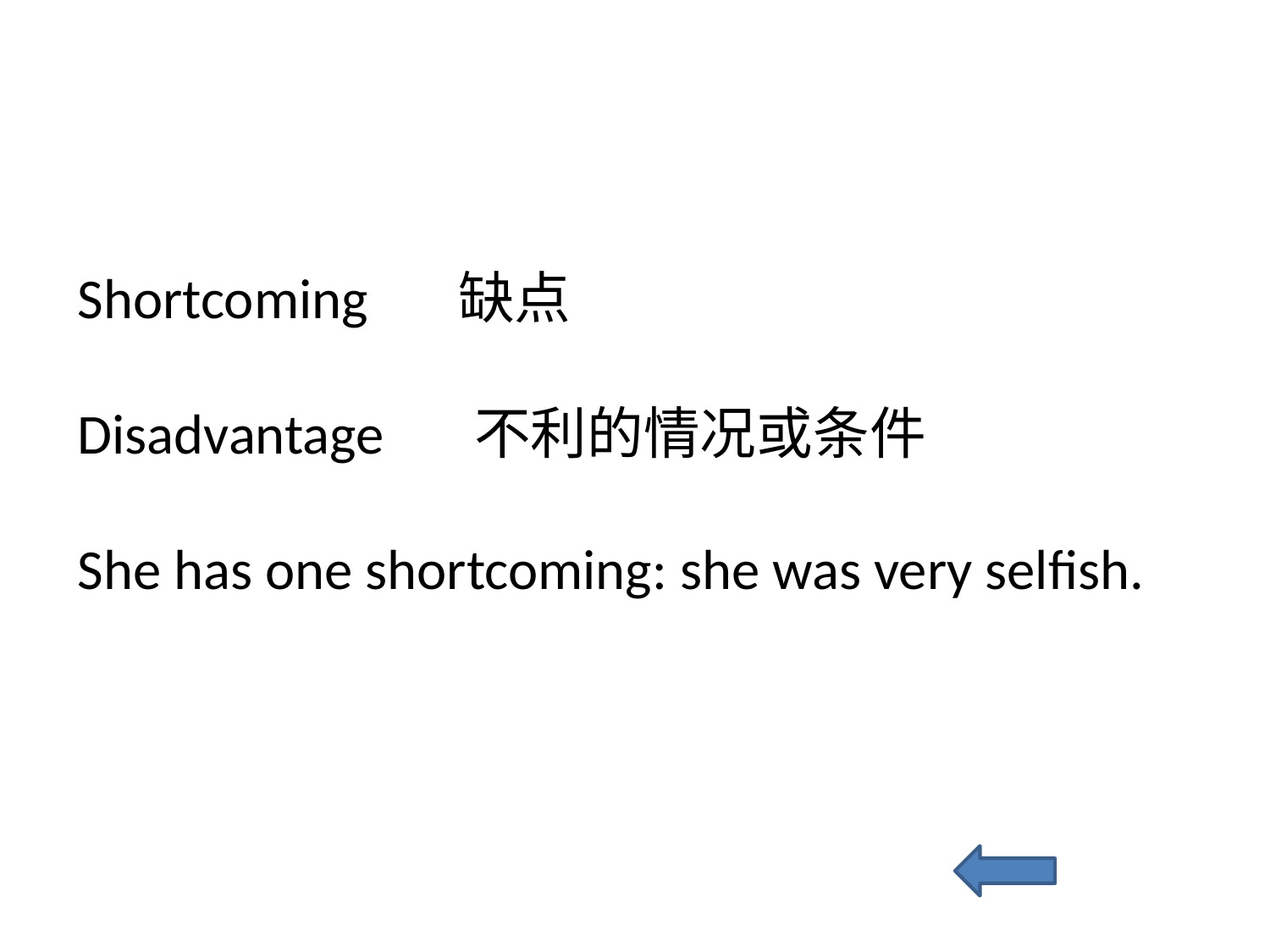

Shortcoming      缺点

Disadvantage      不利的情况或条件

She has one shortcoming: she was very selfish.